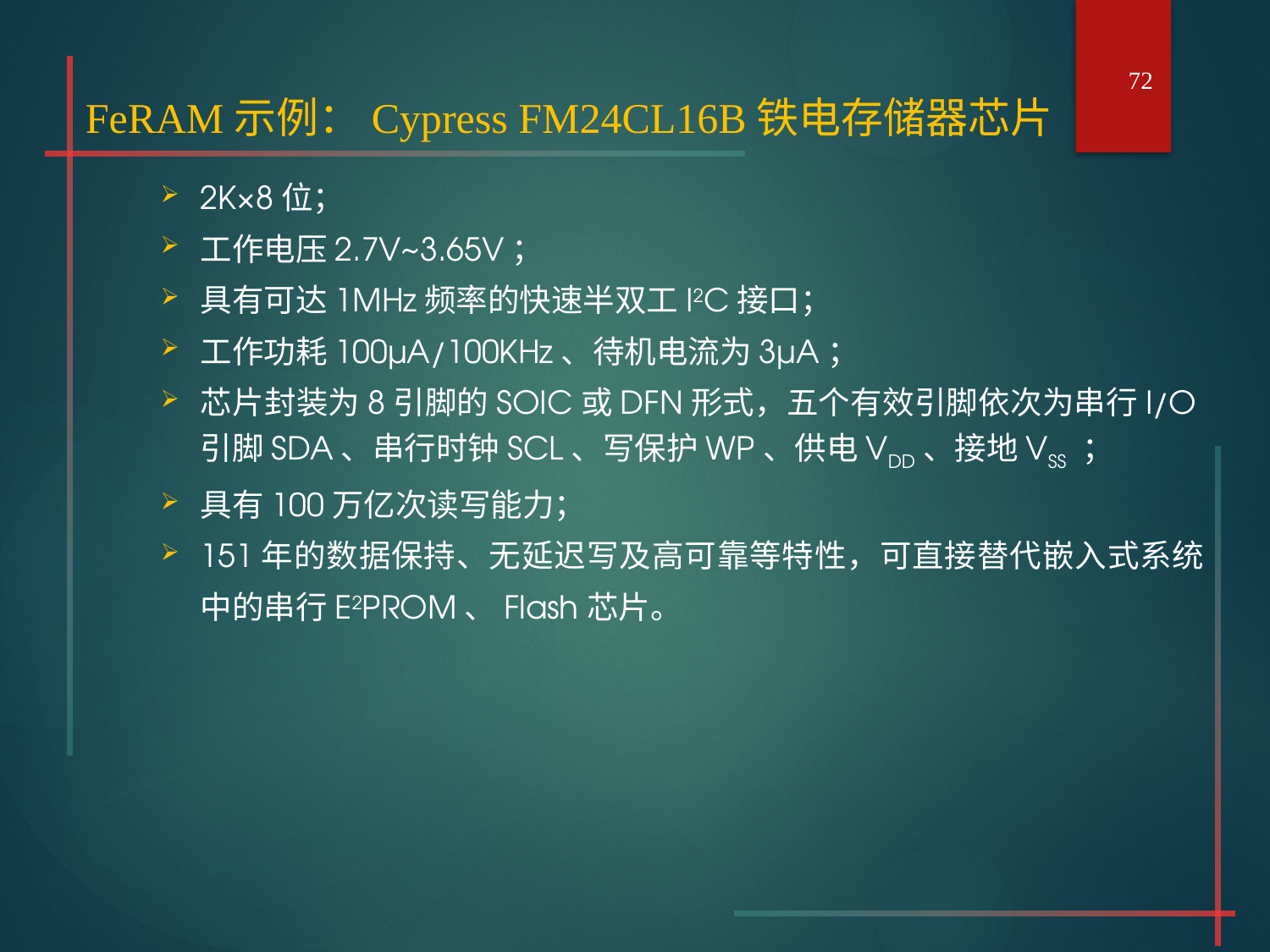

72
# FeRAM示例：Cypress FM24CL16B铁电存储器芯片
2K×8位；
工作电压2.7V~3.65V；
具有可达1MHz频率的快速半双工I2C接口；
工作功耗100μA/100KHz、待机电流为3μA；
芯片封装为8引脚的SOIC或DFN形式，五个有效引脚依次为串行I/O引脚SDA、串行时钟SCL、写保护WP、供电VDD、接地VSS ；
具有100万亿次读写能力；
151年的数据保持、无延迟写及高可靠等特性，可直接替代嵌入式系统中的串行E2PROM、Flash芯片。